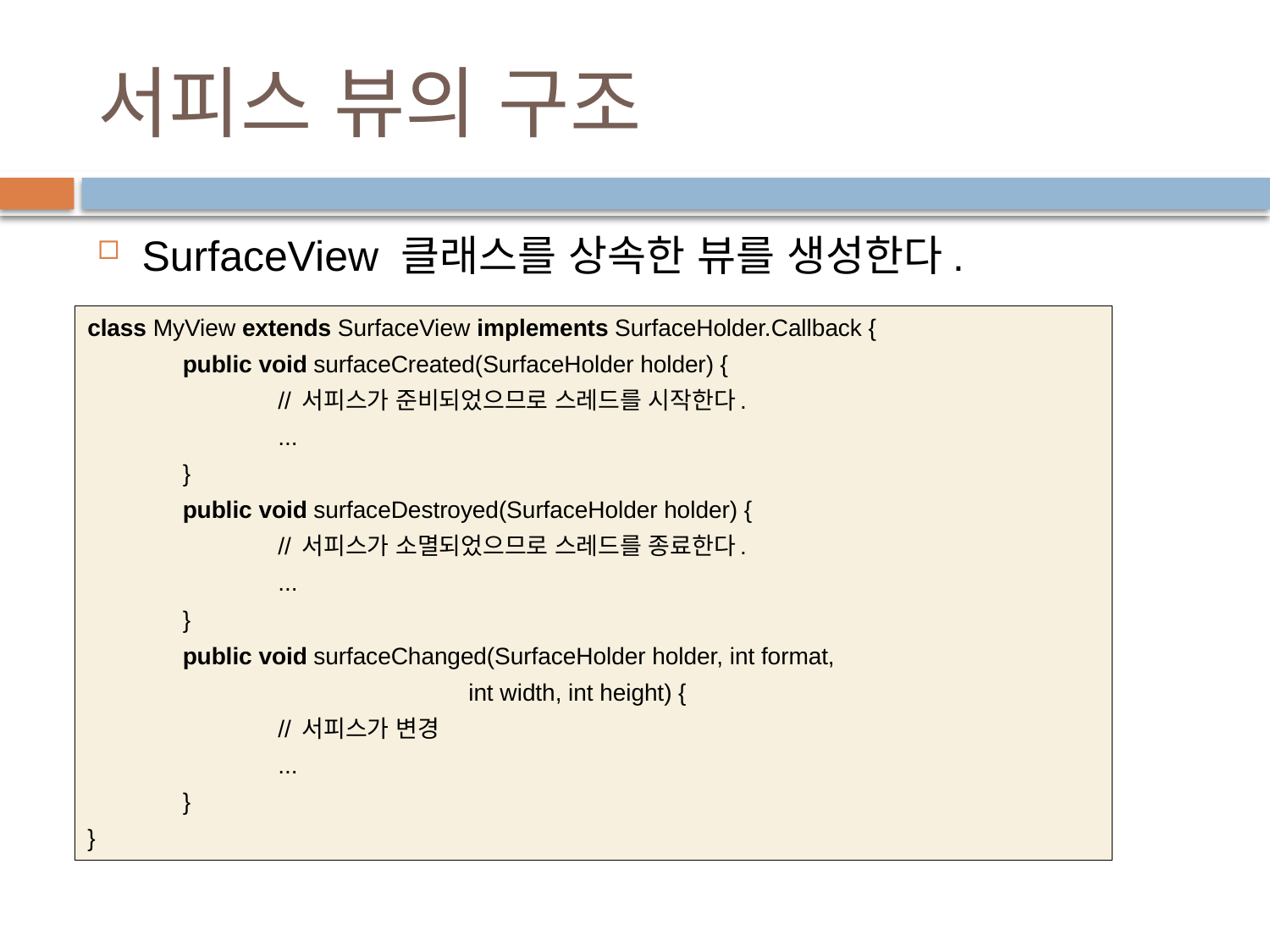

# 서피스 뷰의 구조
SurfaceView 클래스를 상속한 뷰를 생성한다.
class MyView extends SurfaceView implements SurfaceHolder.Callback {
	public void surfaceCreated(SurfaceHolder holder) {
		// 서피스가 준비되었으므로 스레드를 시작한다.
		...
	}
	public void surfaceDestroyed(SurfaceHolder holder) {
		// 서피스가 소멸되었으므로 스레드를 종료한다.
		...
	}
	public void surfaceChanged(SurfaceHolder holder, int format,
				int width, int height) {
		// 서피스가 변경
		...
	}
}